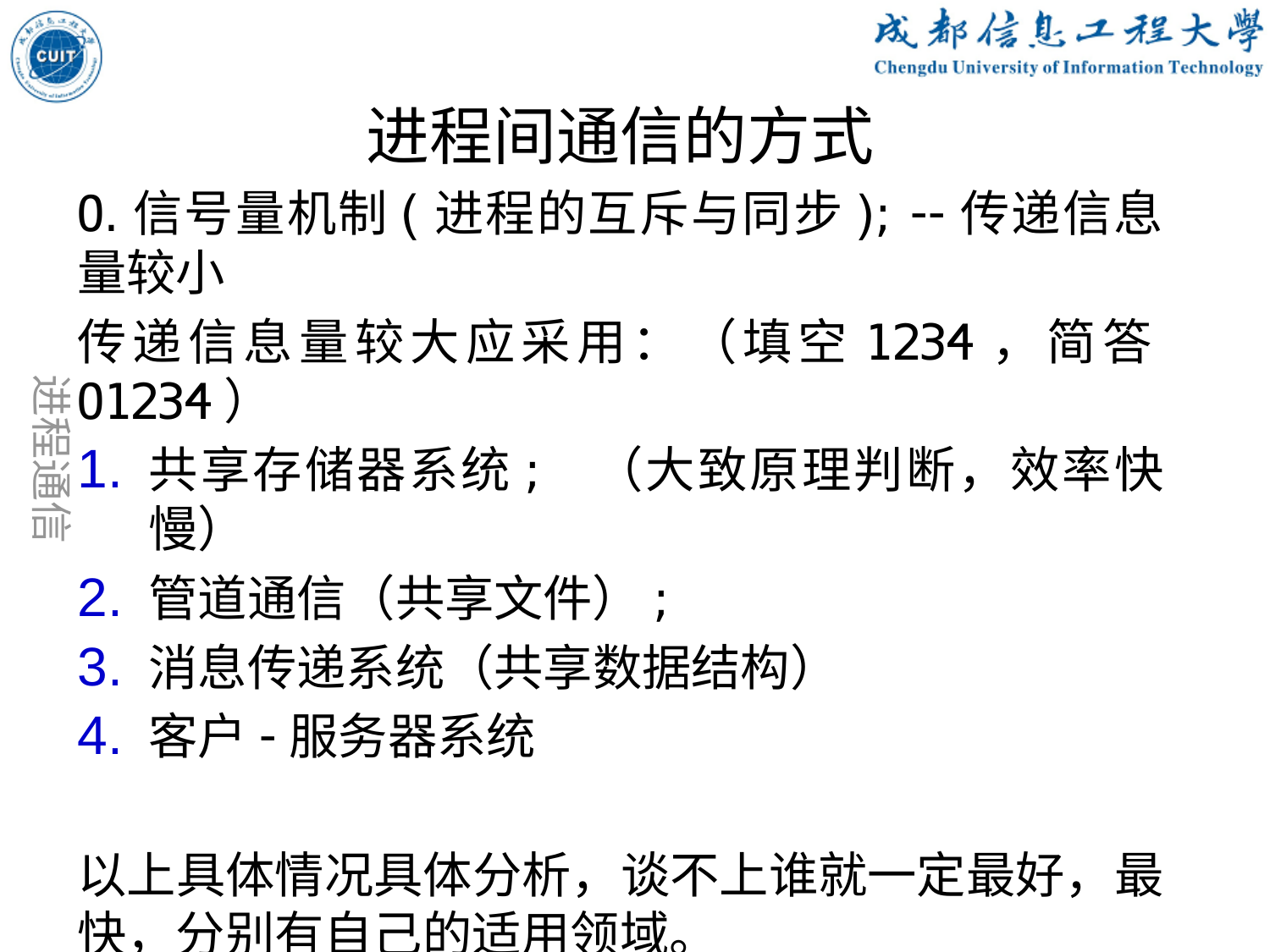

进程间通信的方式
0.信号量机制(进程的互斥与同步); --传递信息量较小
传递信息量较大应采用：（填空1234，简答01234）
共享存储器系统;  （大致原理判断，效率快慢）
管道通信（共享文件）;
消息传递系统（共享数据结构）
客户-服务器系统

以上具体情况具体分析，谈不上谁就一定最好，最快，分别有自己的适用领域。
 进程通信